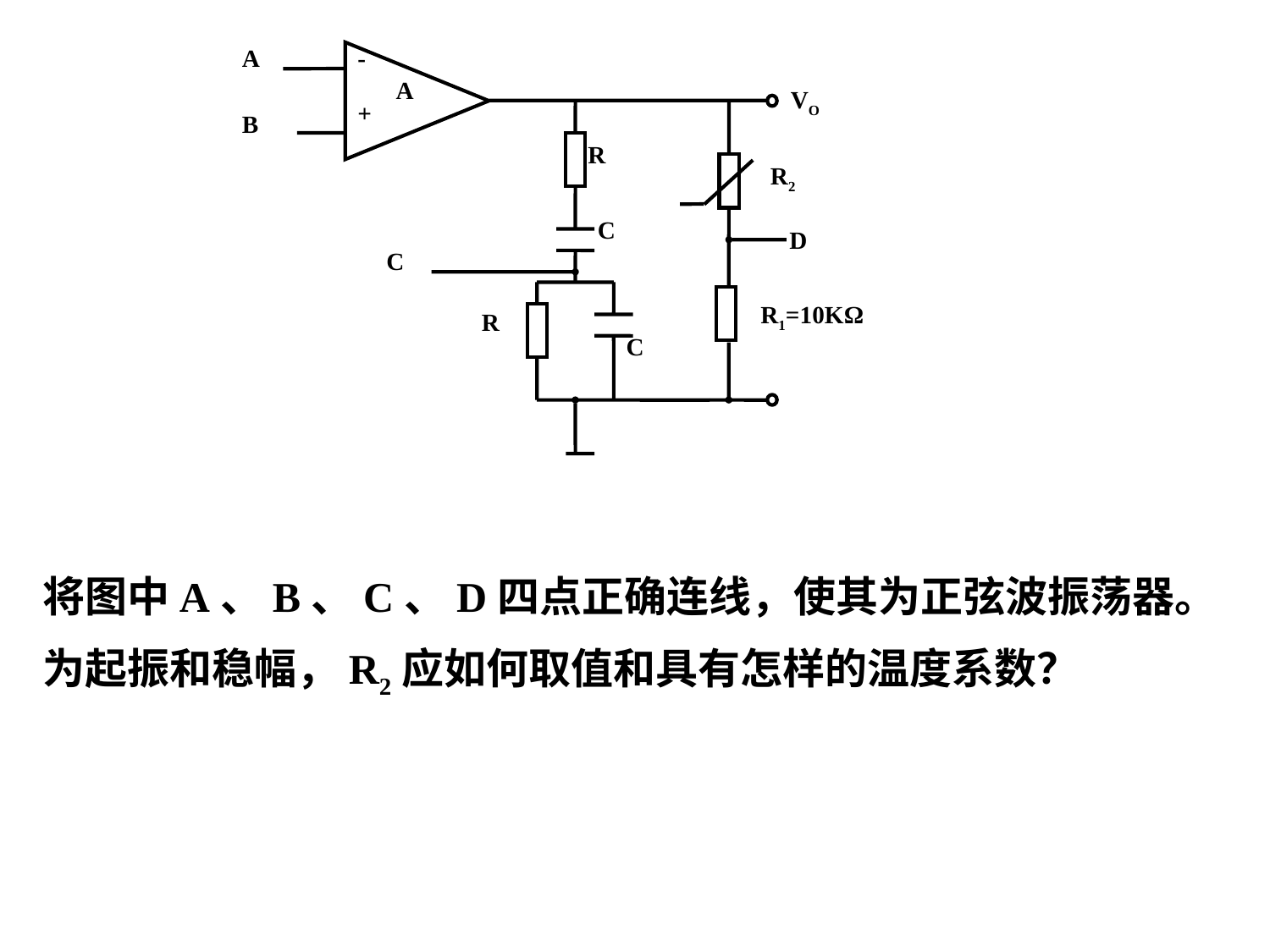

A

-

A
VO
+

R

R2

C

D

C

R1=10KΩ
R

C

B
将图中A、B、C、D四点正确连线，使其为正弦波振荡器。
为起振和稳幅，R2应如何取值和具有怎样的温度系数？